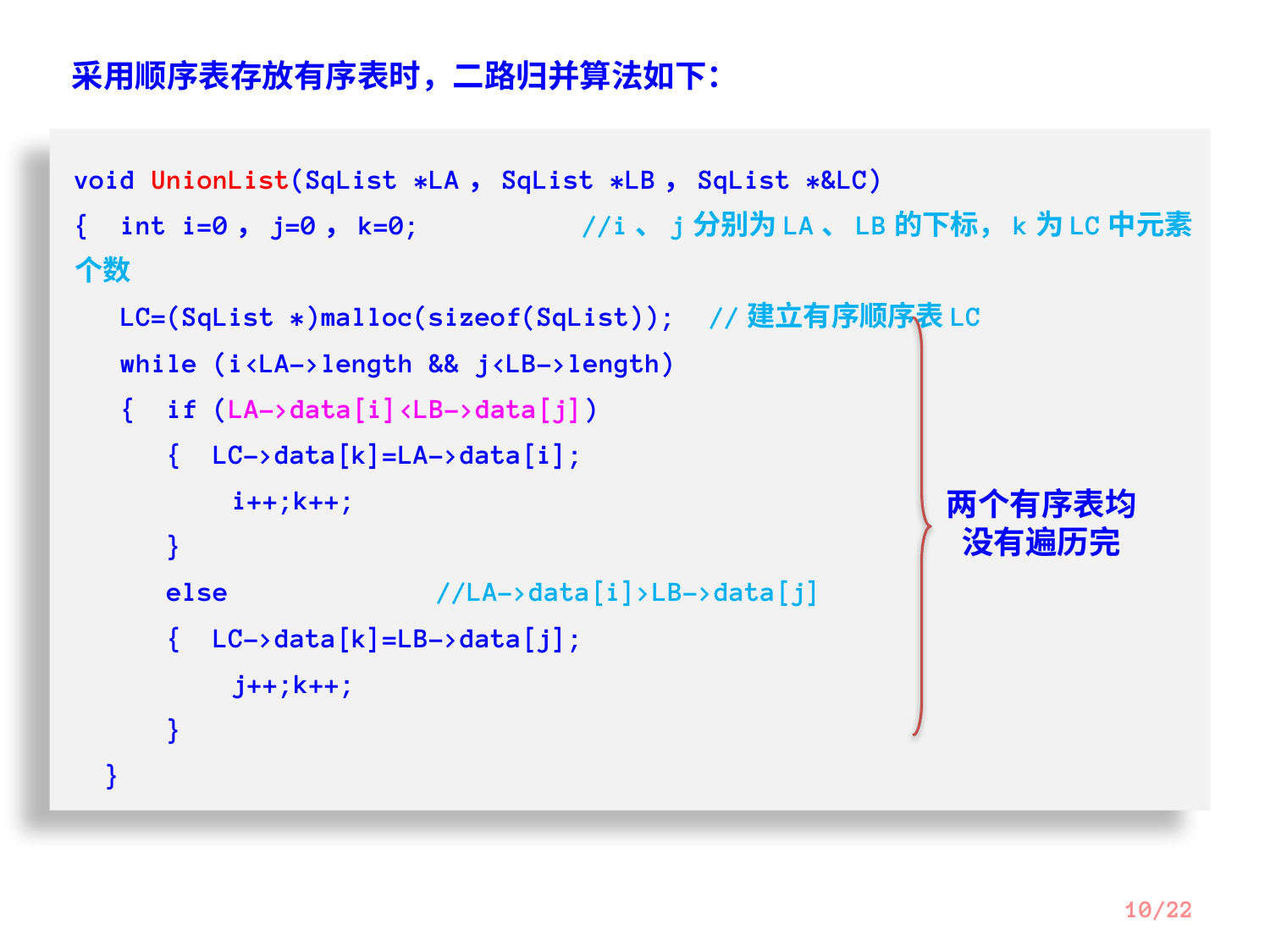

采用顺序表存放有序表时，二路归并算法如下：
void UnionList(SqList *LA，SqList *LB，SqList *&LC)
{  int i=0，j=0，k=0;	 	//i、j分别为LA、LB的下标，k为LC中元素个数
   LC=(SqList *)malloc(sizeof(SqList)); 	//建立有序顺序表LC
   while (i<LA->length && j<LB->length)
   {  if (LA->data[i]<LB->data[j])
      {  LC->data[k]=LA->data[i];
	  i++;k++;
      }
      else	       //LA->data[i]>LB->data[j]
      {  LC->data[k]=LB->data[j];
	  j++;k++;
      }
  }

两个有序表均没有遍历完
10/22